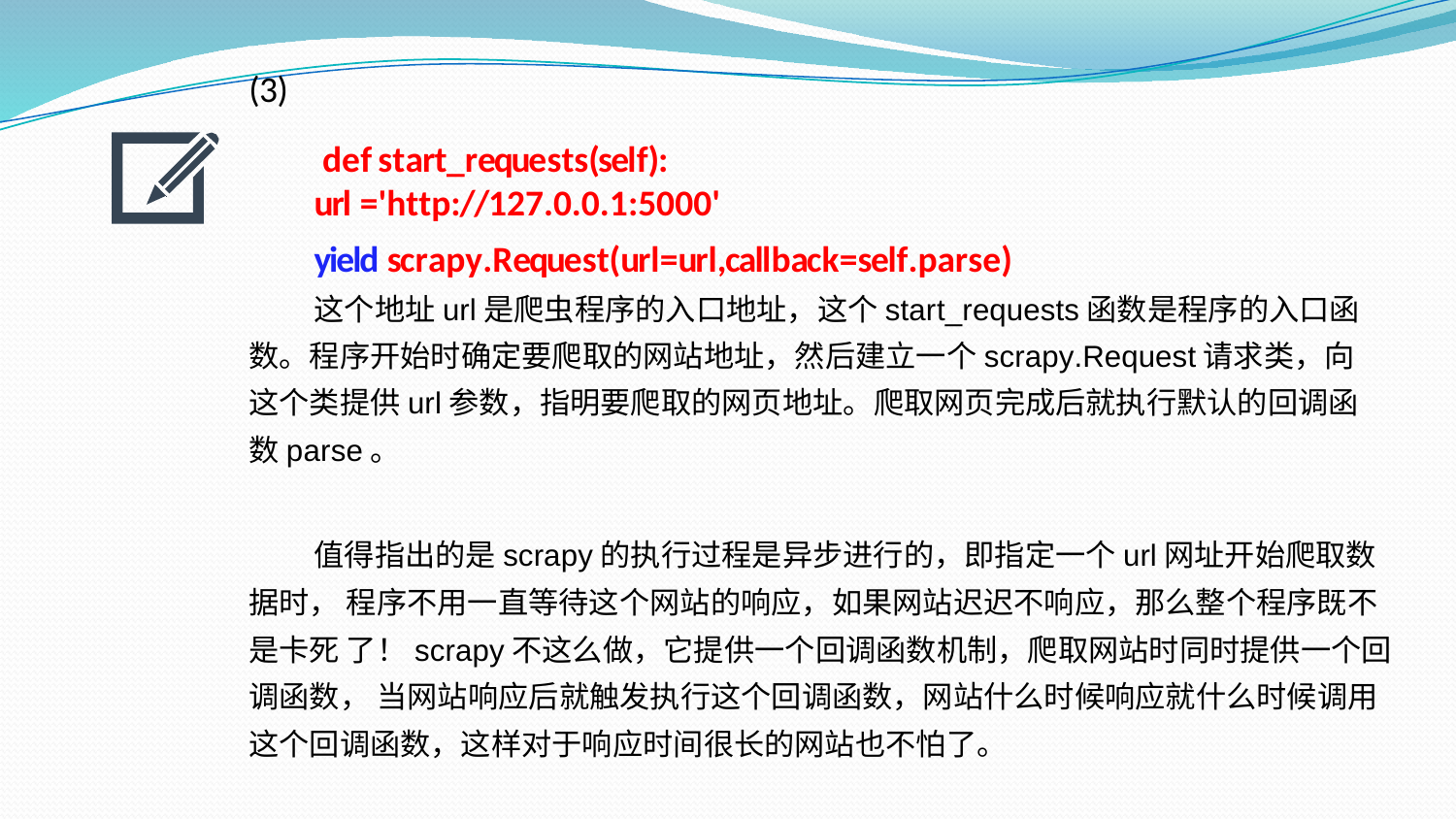

def start_requests(self):
(3)

url ='http://127.0.0.1:5000'
yield scrapy.Request(url=url,callback=self.parse)
这个地址url是爬虫程序的入口地址，这个start_requests函数是程序的入口函数。程序开始时确定要爬取的网站地址，然后建立一个scrapy.Request请求类，向这个类提供url参数，指明要爬取的网页地址。爬取网页完成后就执行默认的回调函数parse。

值得指出的是scrapy的执行过程是异步进行的，即指定一个url网址开始爬取数据时， 程序不用一直等待这个网站的响应，如果网站迟迟不响应，那么整个程序既不是卡死 了！scrapy不这么做，它提供一个回调函数机制，爬取网站时同时提供一个回调函数， 当网站响应后就触发执行这个回调函数，网站什么时候响应就什么时候调用这个回调函数，这样对于响应时间很长的网站也不怕了。